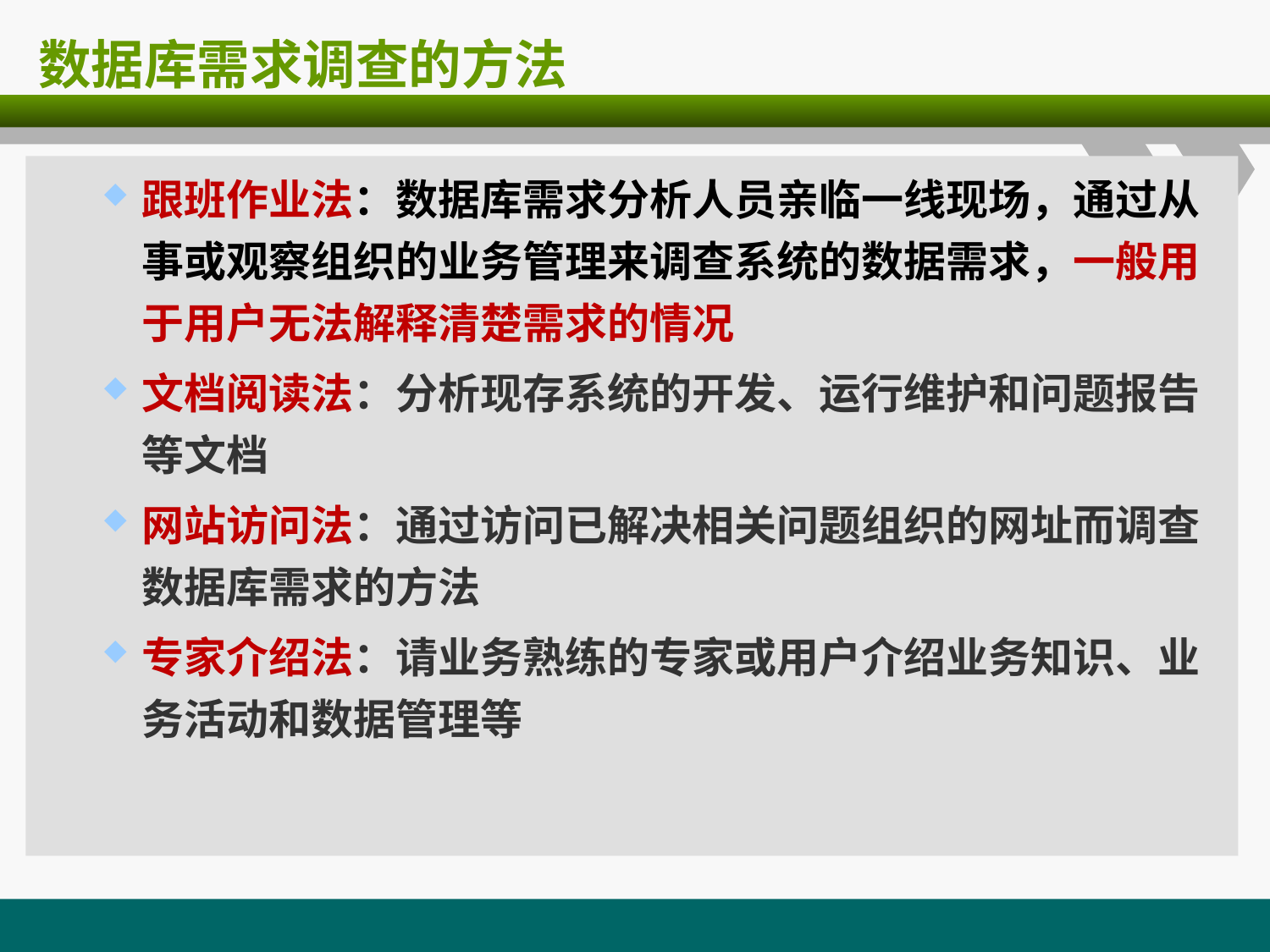

# 数据库需求调查的方法
跟班作业法：数据库需求分析人员亲临一线现场，通过从事或观察组织的业务管理来调查系统的数据需求，一般用于用户无法解释清楚需求的情况
文档阅读法：分析现存系统的开发、运行维护和问题报告等文档
网站访问法：通过访问已解决相关问题组织的网址而调查数据库需求的方法
专家介绍法：请业务熟练的专家或用户介绍业务知识、业务活动和数据管理等